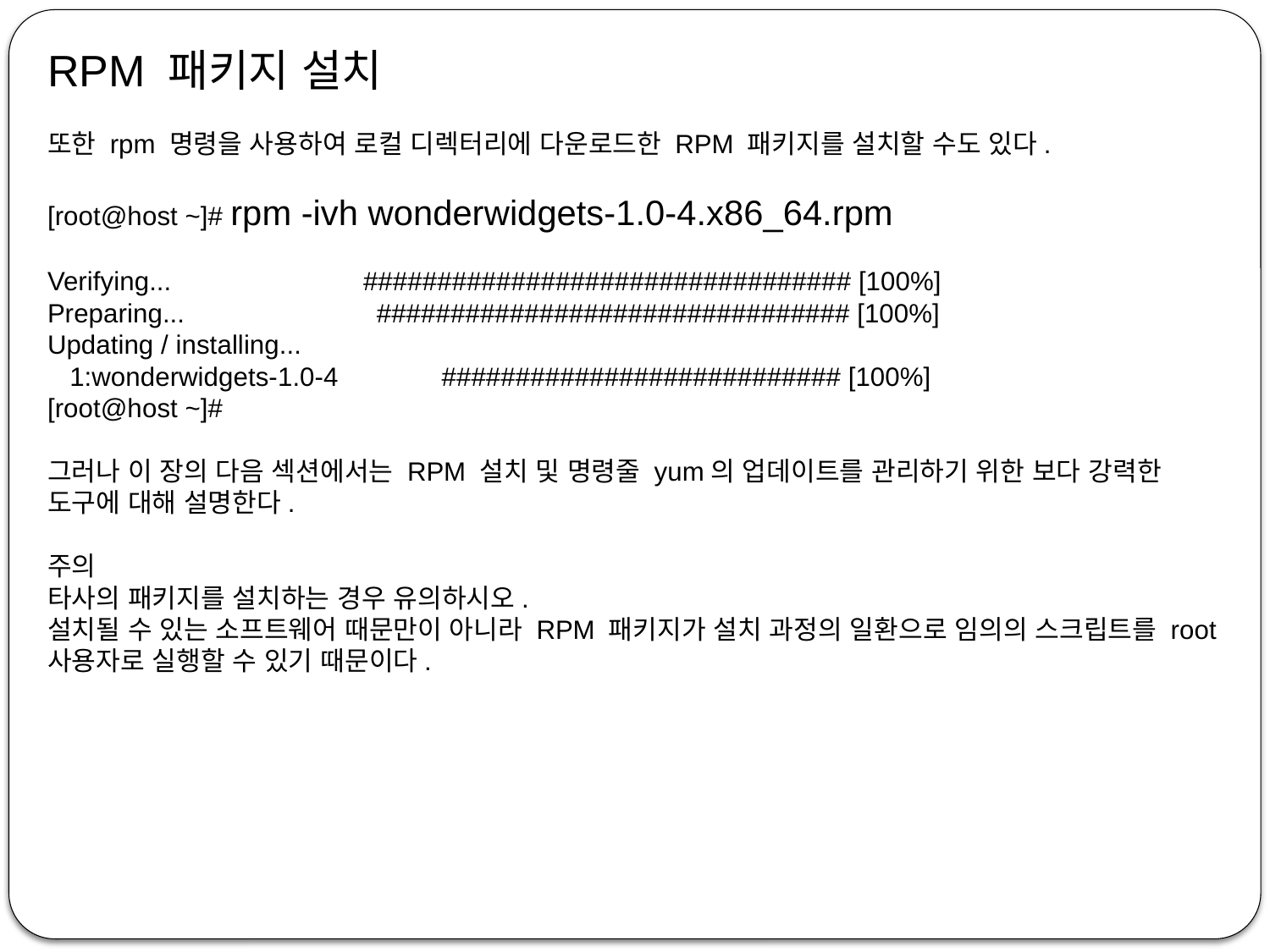

RPM 패키지 설치

또한 rpm 명령을 사용하여 로컬 디렉터리에 다운로드한 RPM 패키지를 설치할 수도 있다.

[root@host ~]# rpm -ivh wonderwidgets-1.0-4.x86_64.rpm

Verifying...                          ################################# [100%]
Preparing...                          ################################ [100%]
Updating / installing...
   1:wonderwidgets-1.0-4              ########################### [100%]
[root@host ~]#

그러나 이 장의 다음 섹션에서는 RPM 설치 및 명령줄 yum의 업데이트를 관리하기 위한 보다 강력한 도구에 대해 설명한다.

주의
타사의 패키지를 설치하는 경우 유의하시오.
설치될 수 있는 소프트웨어 때문만이 아니라 RPM 패키지가 설치 과정의 일환으로 임의의 스크립트를 root 사용자로 실행할 수 있기 때문이다.